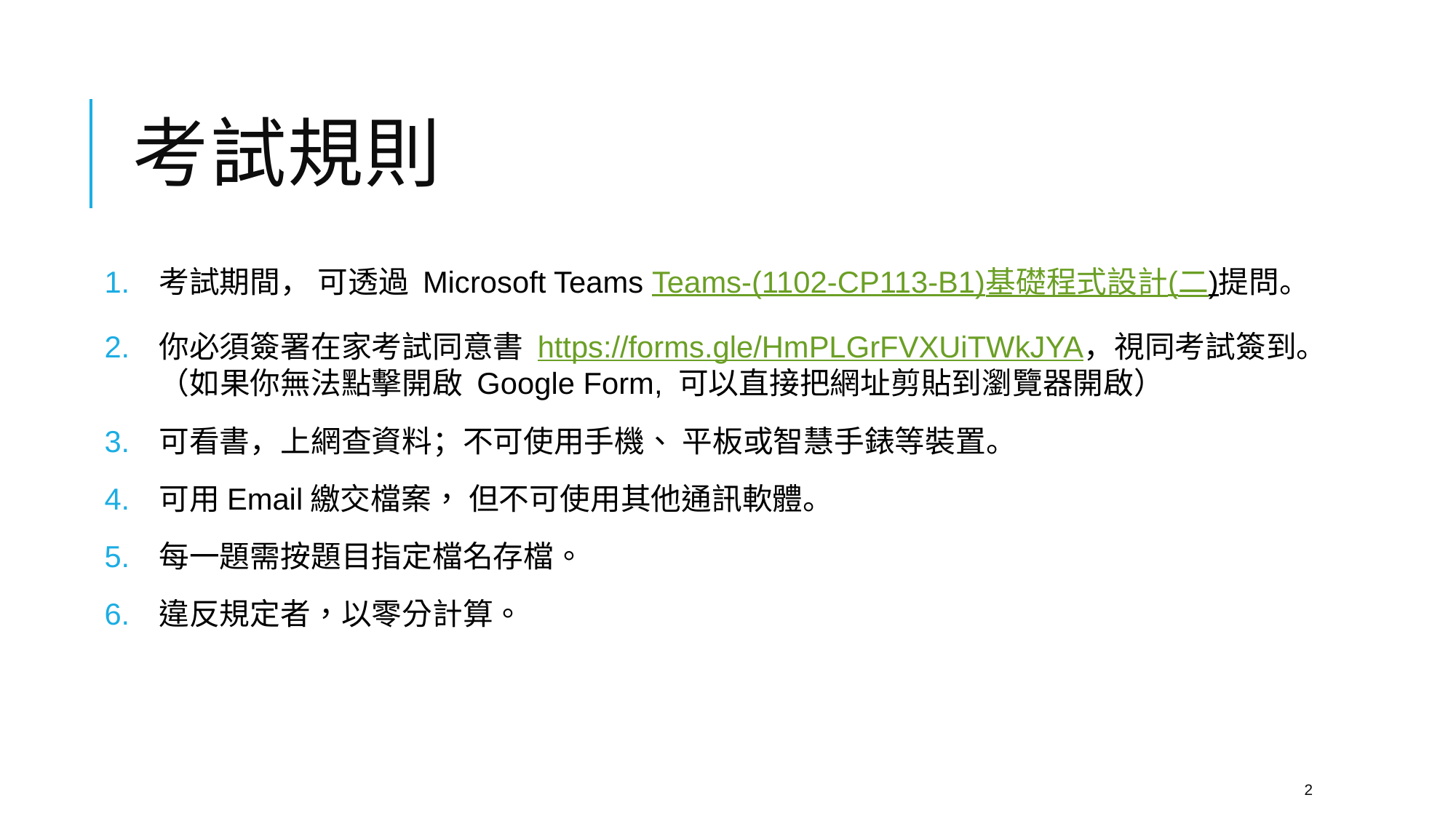

# 考試規則

考試期間， 可透過 Microsoft Teams Teams-(1102-CP113-B1)基礎程式設計(二)提問。
你必須簽署在家考試同意書 https://forms.gle/HmPLGrFVXUiTWkJYA，視同考試簽到。（如果你無法點擊開啟 Google Form, 可以直接把網址剪貼到瀏覽器開啟）
可看書，上網查資料；不可使用手機、 平板或智慧手錶等裝置。
可用Email繳交檔案， 但不可使用其他通訊軟體。
每一題需按題目指定檔名存檔。
違反規定者，以零分計算。

2